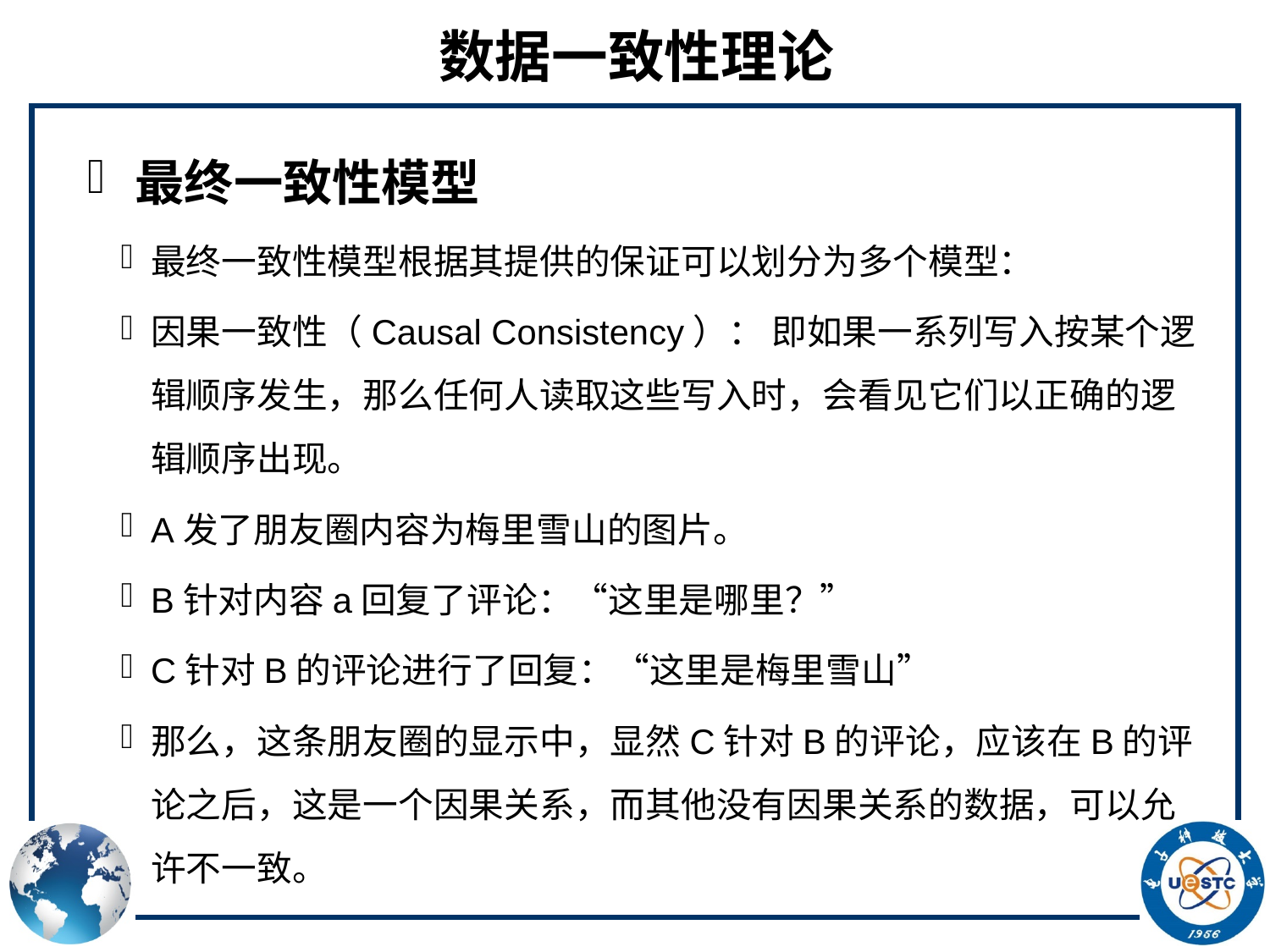

# 数据一致性理论
最终一致性模型
最终一致性模型根据其提供的保证可以划分为多个模型：
因果一致性（Causal Consistency）： 即如果一系列写入按某个逻辑顺序发生，那么任何人读取这些写入时，会看见它们以正确的逻辑顺序出现。
A发了朋友圈内容为梅里雪山的图片。
B针对内容a回复了评论：“这里是哪里？”
C针对B的评论进行了回复：“这里是梅里雪山”
那么，这条朋友圈的显示中，显然C针对B的评论，应该在B的评论之后，这是一个因果关系，而其他没有因果关系的数据，可以允许不一致。